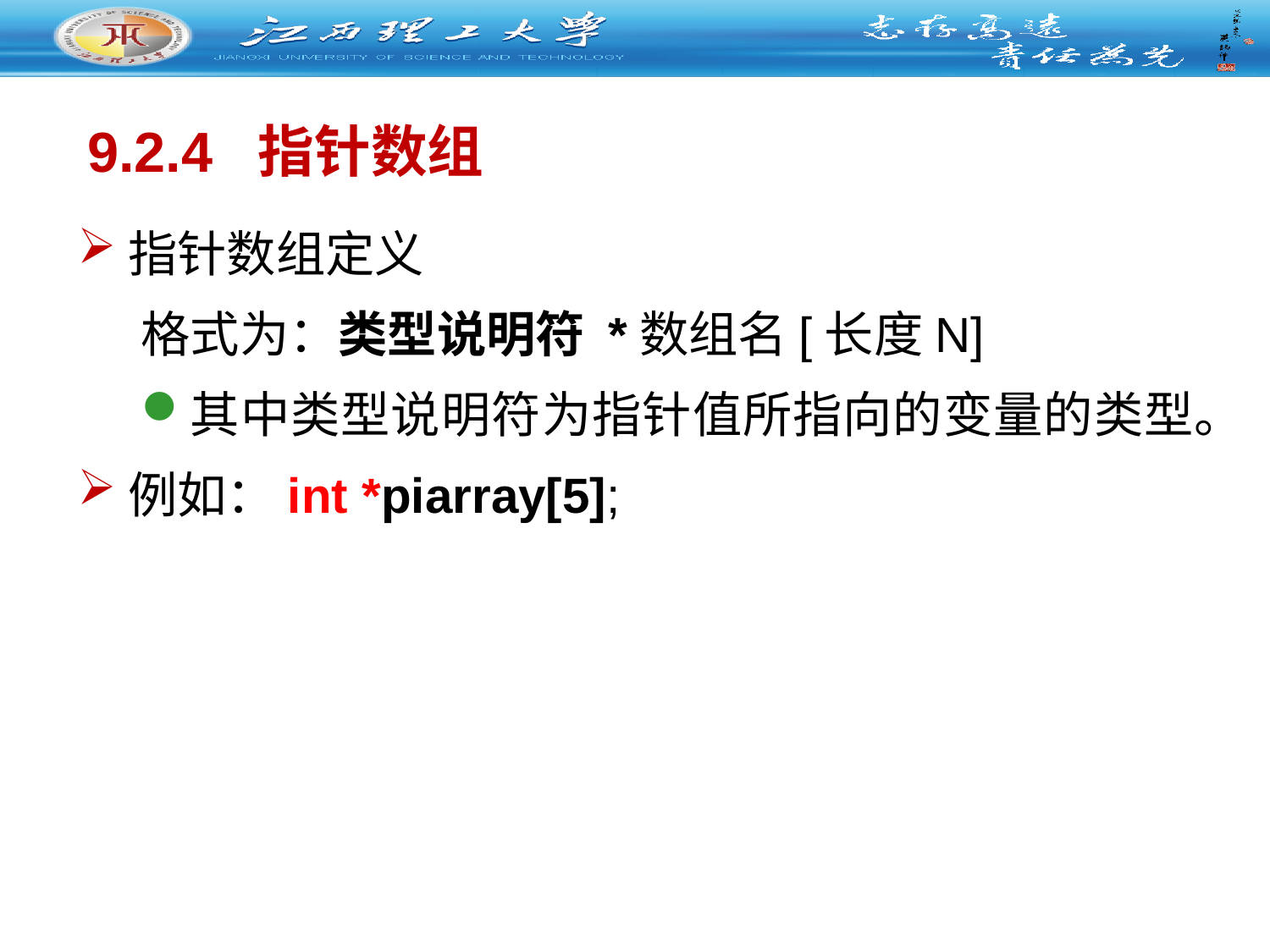

# 9.2.4  指针数组
指针数组定义
格式为：类型说明符 *数组名[长度N]
其中类型说明符为指针值所指向的变量的类型。
例如：int *piarray[5];